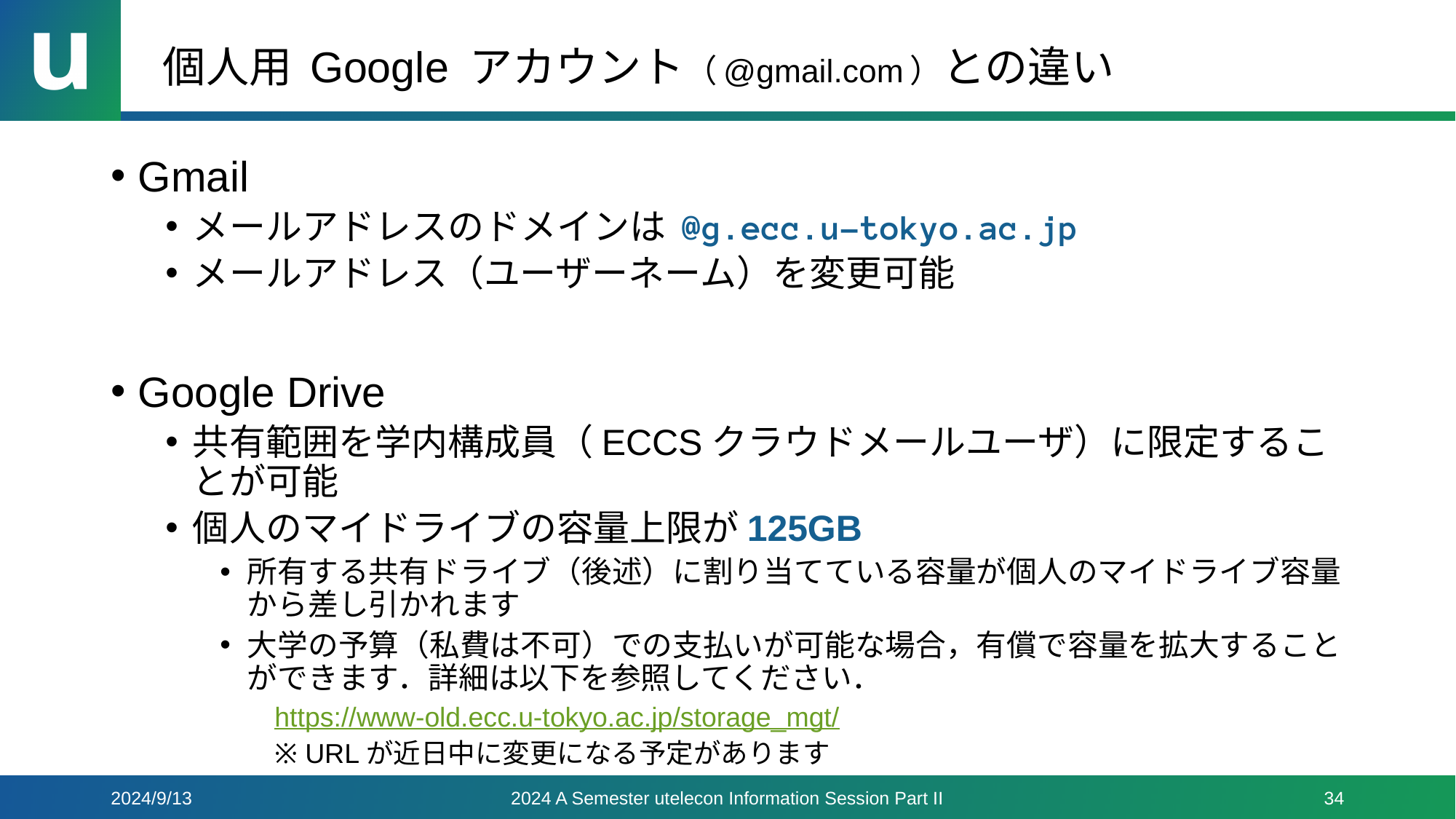

# 個人用 Google アカウント（@gmail.com）との違い
Gmail
メールアドレスのドメインは @g.ecc.u-tokyo.ac.jp
メールアドレス（ユーザーネーム）を変更可能

Google Drive
共有範囲を学内構成員（ECCSクラウドメールユーザ）に限定することが可能
個人のマイドライブの容量上限が125GB
所有する共有ドライブ（後述）に割り当てている容量が個人のマイドライブ容量から差し引かれます
大学の予算（私費は不可）での支払いが可能な場合，有償で容量を拡大することができます．詳細は以下を参照してください．
https://www-old.ecc.u-tokyo.ac.jp/storage_mgt/
※ URLが近日中に変更になる予定があります
2024/9/13
2024 A Semester utelecon Information Session Part II
34